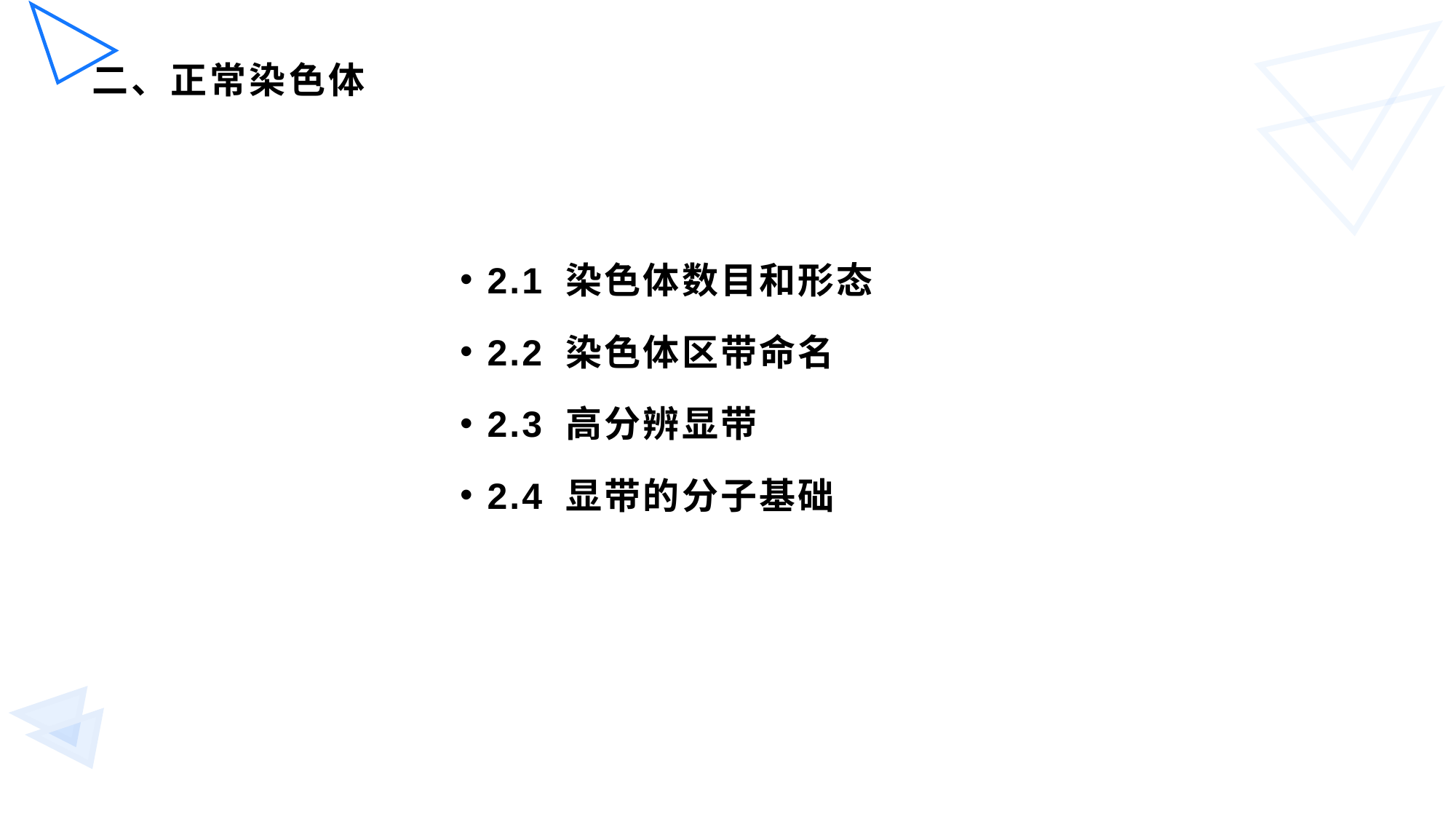

# 二、正常染色体
2.1 染色体数目和形态
2.2 染色体区带命名
2.3 高分辨显带
2.4 显带的分子基础